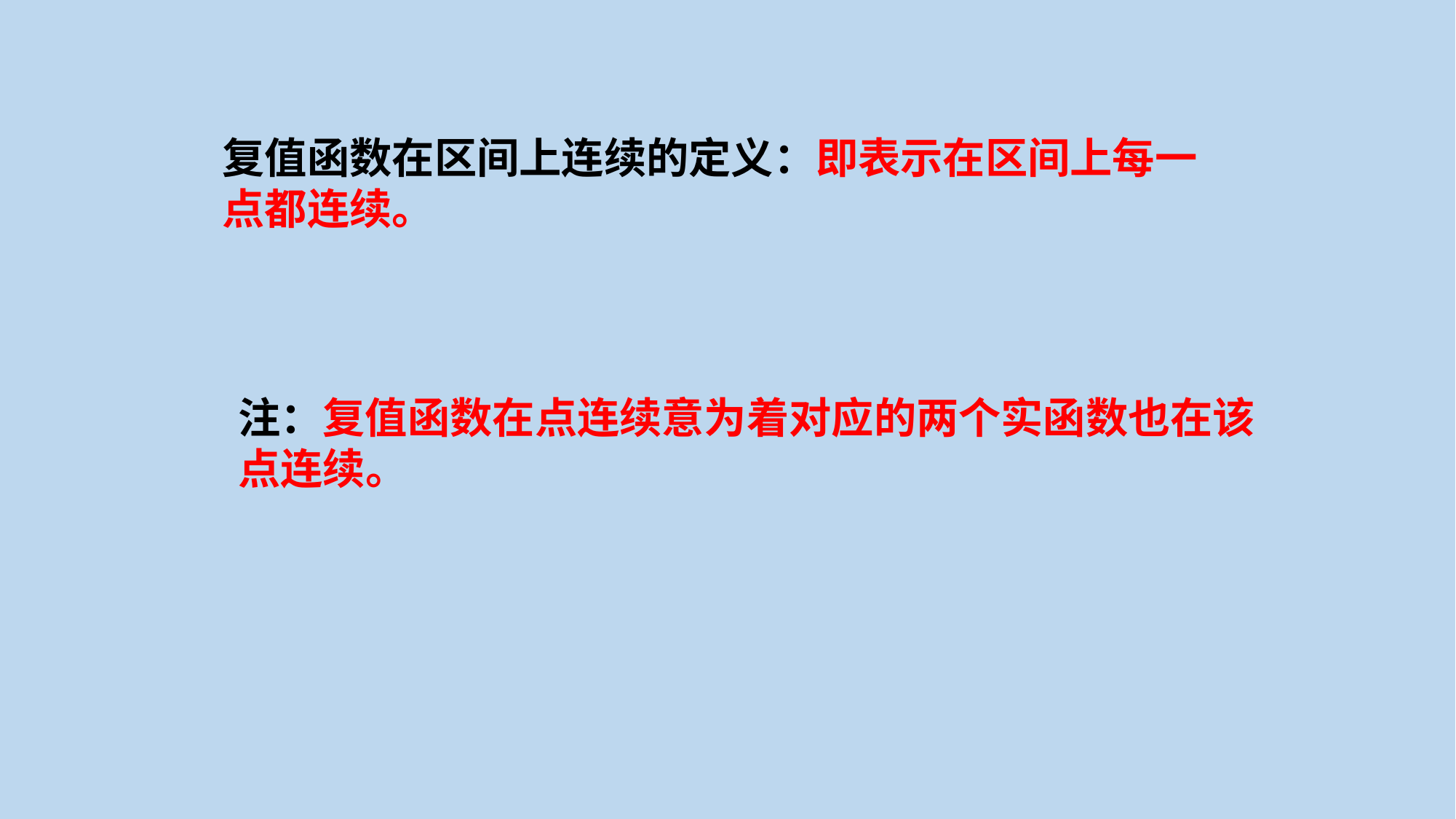

复值函数在区间上连续的定义：即表示在区间上每一点都连续。
注：复值函数在点连续意为着对应的两个实函数也在该点连续。